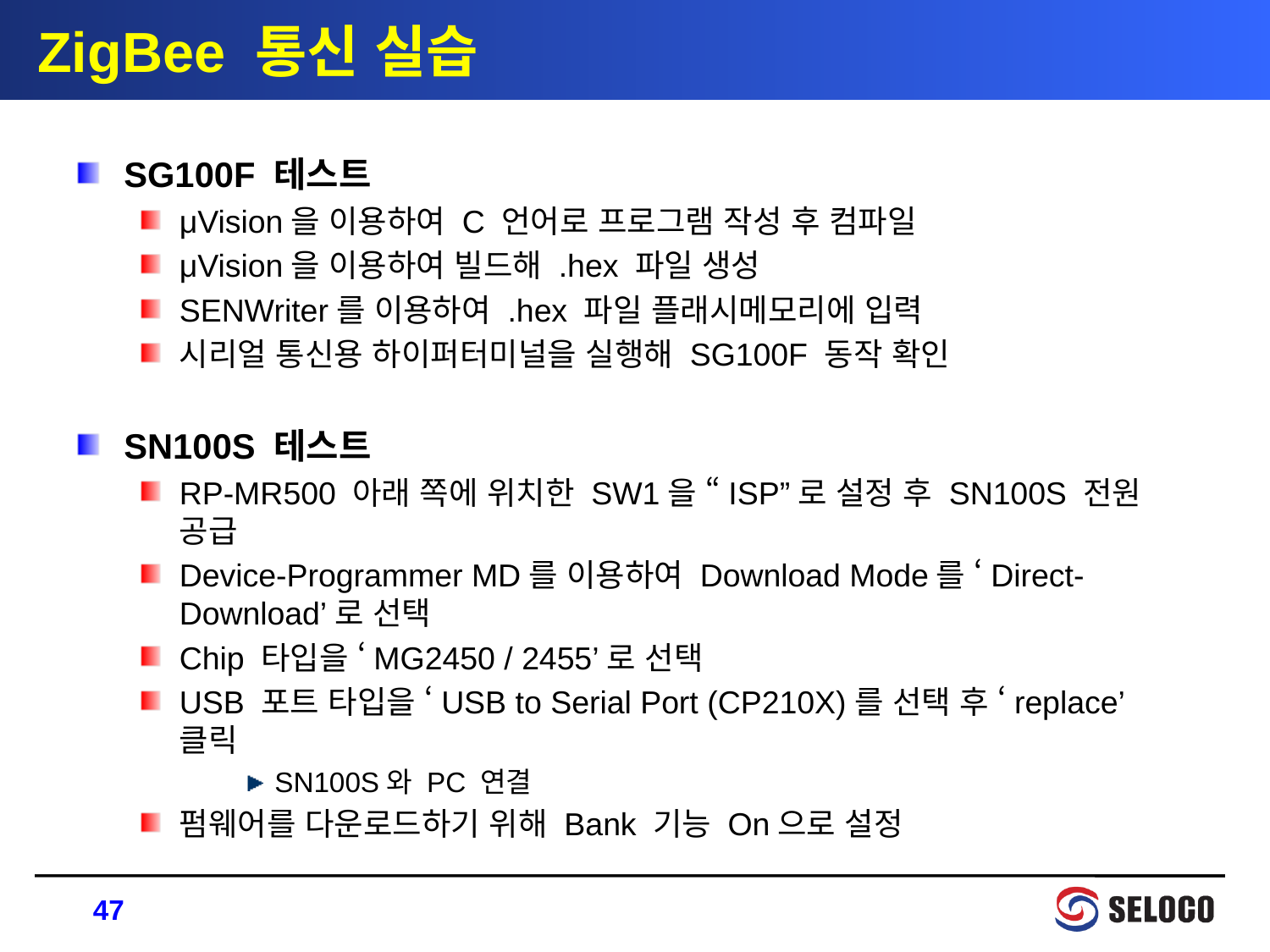

# ZigBee 통신 실습
SG100F 테스트
μVision을 이용하여 C 언어로 프로그램 작성 후 컴파일
μVision을 이용하여 빌드해 .hex 파일 생성
SENWriter를 이용하여 .hex 파일 플래시메모리에 입력
시리얼 통신용 하이퍼터미널을 실행해 SG100F 동작 확인

SN100S 테스트
RP-MR500 아래 쪽에 위치한 SW1을 “ISP”로 설정 후 SN100S 전원 공급
Device-Programmer MD를 이용하여 Download Mode를 ‘Direct-Download’로 선택
Chip 타입을 ‘MG2450 / 2455’로 선택
USB 포트 타입을 ‘USB to Serial Port (CP210X)를 선택 후 ‘replace’ 클릭
SN100S와 PC 연결
펌웨어를 다운로드하기 위해 Bank 기능 On으로 설정

47